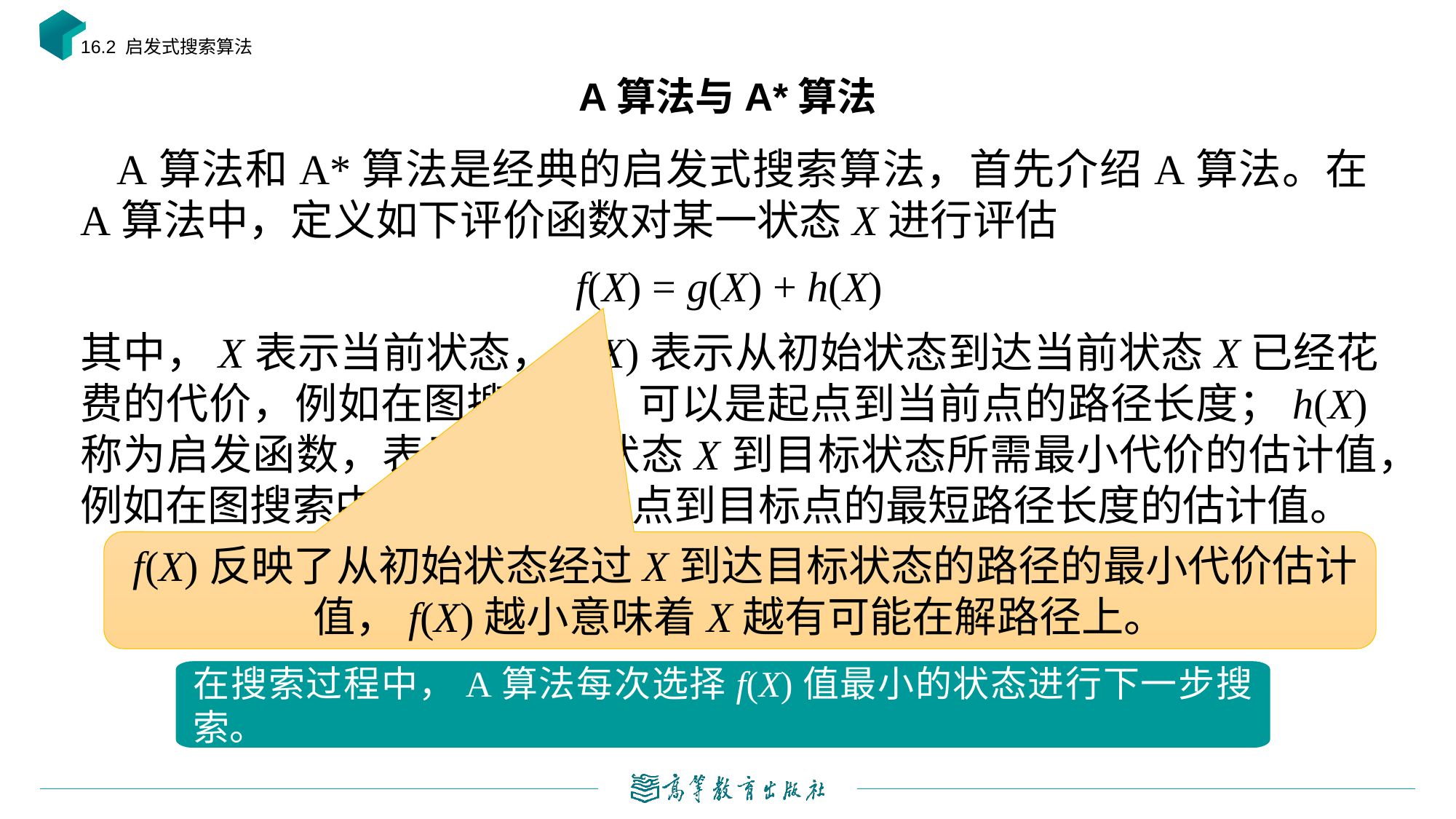

16.2 启发式搜索算法
# A算法与A*算法
A算法和A*算法是经典的启发式搜索算法，首先介绍A算法。在A算法中，定义如下评价函数对某一状态X进行评估
f(X) = g(X) + h(X)
其中，X表示当前状态，g(X)表示从初始状态到达当前状态X已经花费的代价，例如在图搜索中，可以是起点到当前点的路径长度；h(X)称为启发函数，表示从当前状态X到目标状态所需最小代价的估计值，例如在图搜索中，可表示当前点到目标点的最短路径长度的估计值。
 f(X)反映了从初始状态经过X到达目标状态的路径的最小代价估计值，f(X)越小意味着X越有可能在解路径上。
在搜索过程中，A算法每次选择f(X)值最小的状态进行下一步搜索。